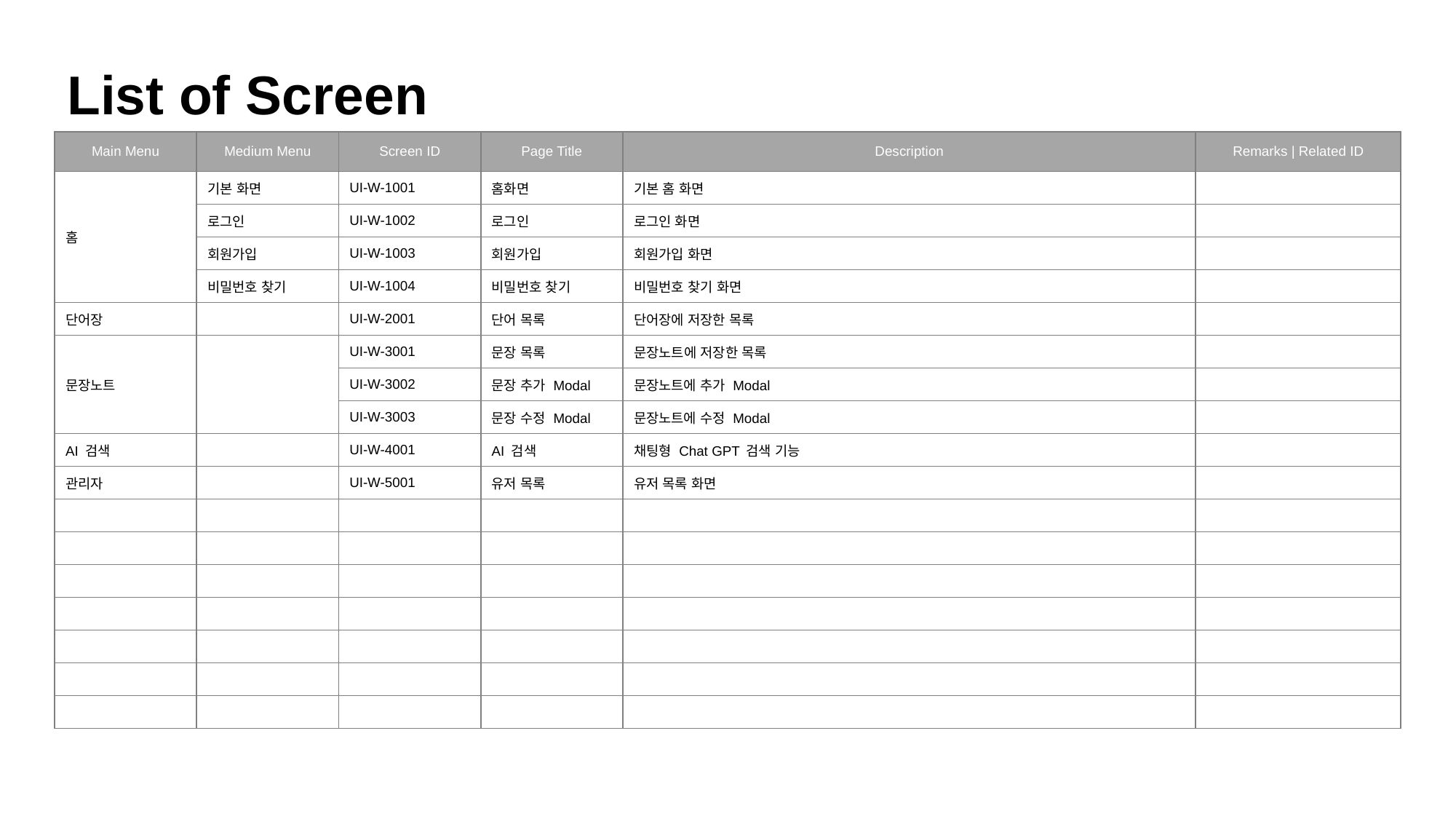

List of Screen
| Main Menu | Medium Menu | Screen ID | Page Title | Description | Remarks | Related ID |
| --- | --- | --- | --- | --- | --- |
| 홈 | 기본 화면 | UI-W-1001 | 홈화면 | 기본 홈 화면 |  |
|  | 로그인 | UI-W-1002 | 로그인 | 로그인 화면 |  |
|  | 회원가입 | UI-W-1003 | 회원가입 | 회원가입 화면 |  |
|  | 비밀번호 찾기 | UI-W-1004 | 비밀번호 찾기 | 비밀번호 찾기 화면 |  |
| 단어장 |  | UI-W-2001 | 단어 목록 | 단어장에 저장한 목록 |  |
| 문장노트 |  | UI-W-3001 | 문장 목록 | 문장노트에 저장한 목록 |  |
|  |  | UI-W-3002 | 문장 추가 Modal | 문장노트에 추가 Modal |  |
|  |  | UI-W-3003 | 문장 수정 Modal | 문장노트에 수정 Modal |  |
| AI 검색 |  | UI-W-4001 | AI 검색 | 채팅형 Chat GPT 검색 기능 |  |
| 관리자 |  | UI-W-5001 | 유저 목록 | 유저 목록 화면 |  |
|  |  |  |  |  |  |
|  |  |  |  |  |  |
|  |  |  |  |  |  |
|  |  |  |  |  |  |
|  |  |  |  |  |  |
|  |  |  |  |  |  |
|  |  |  |  |  |  |